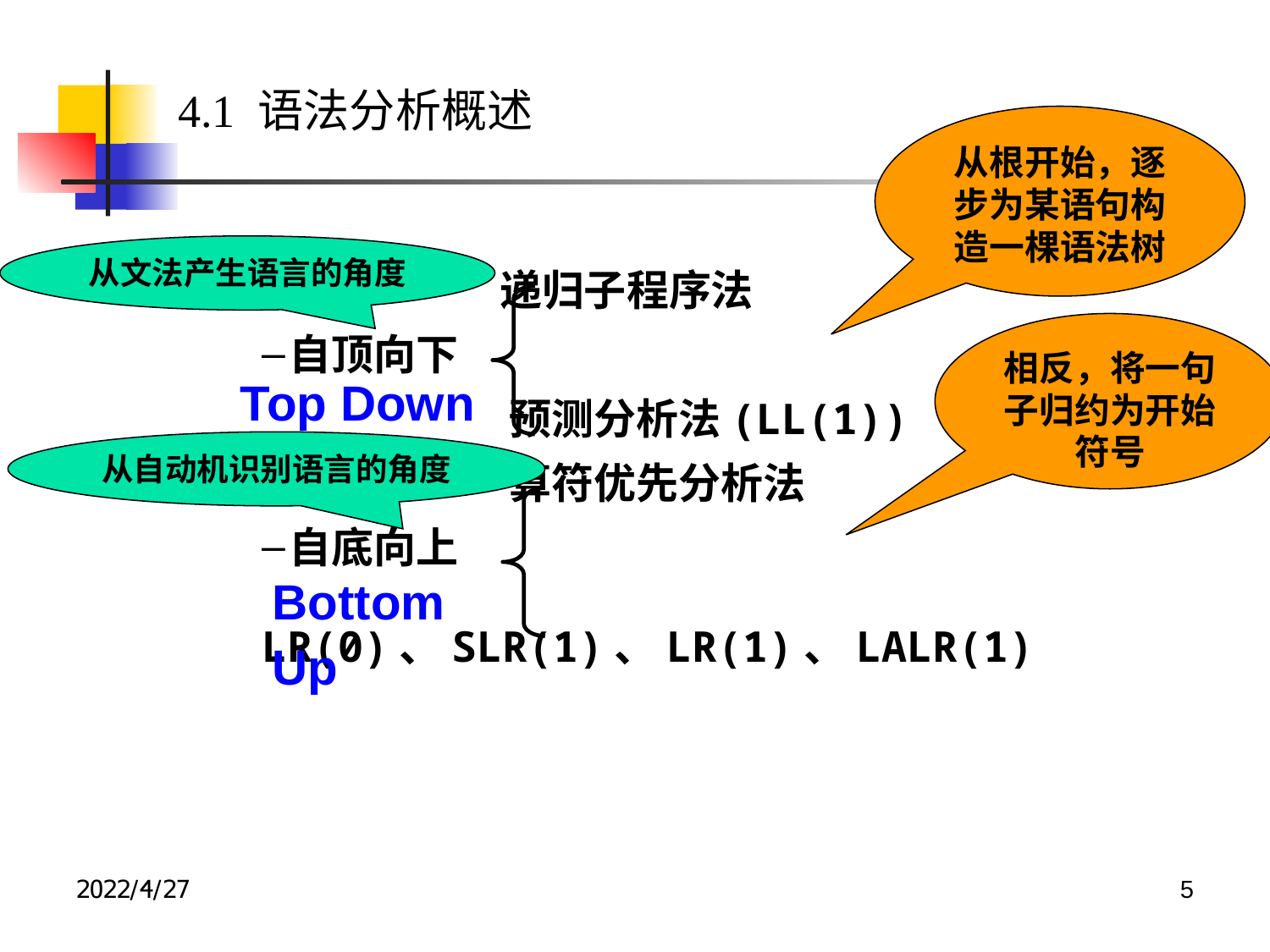

4.1 语法分析概述
从根开始，逐步为某语句构造一棵语法树

                     递归子程序法
自顶向下
                      预测分析法(LL(1))
                      算符优先分析法
自底向上
                         LR(0)、SLR(1)、LR(1)、LALR(1)

从文法产生语言的角度

相反，将一句子归约为开始符号
Top Down
从自动机识别语言的角度

Bottom Up
2022/4/27
5